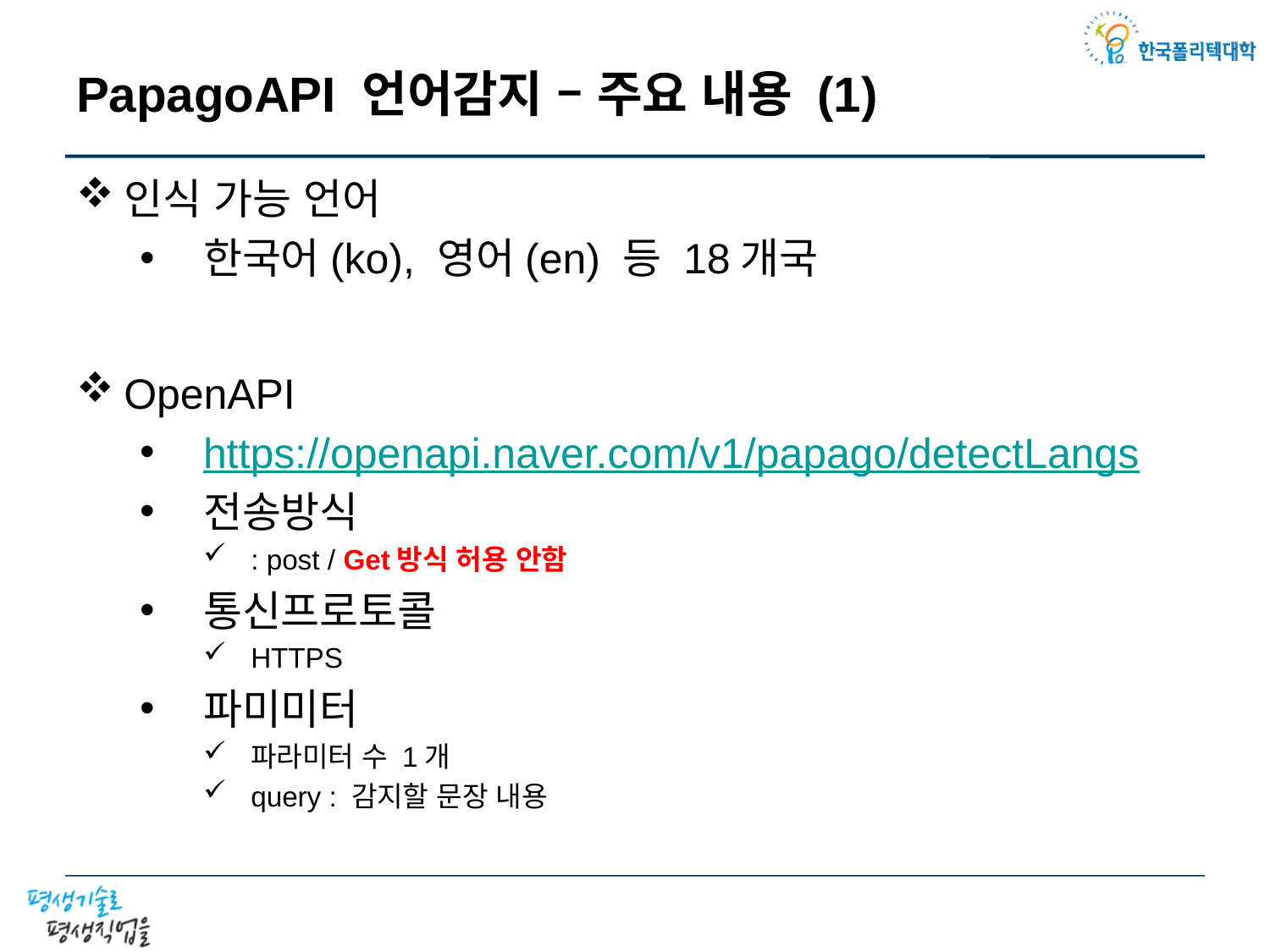

# PapagoAPI 언어감지 – 주요 내용 (1)
인식 가능 언어
한국어(ko), 영어(en) 등 18개국

OpenAPI
https://openapi.naver.com/v1/papago/detectLangs
전송방식
: post / Get방식 허용 안함
통신프로토콜
HTTPS
파미미터
파라미터 수 1개
query : 감지할 문장 내용